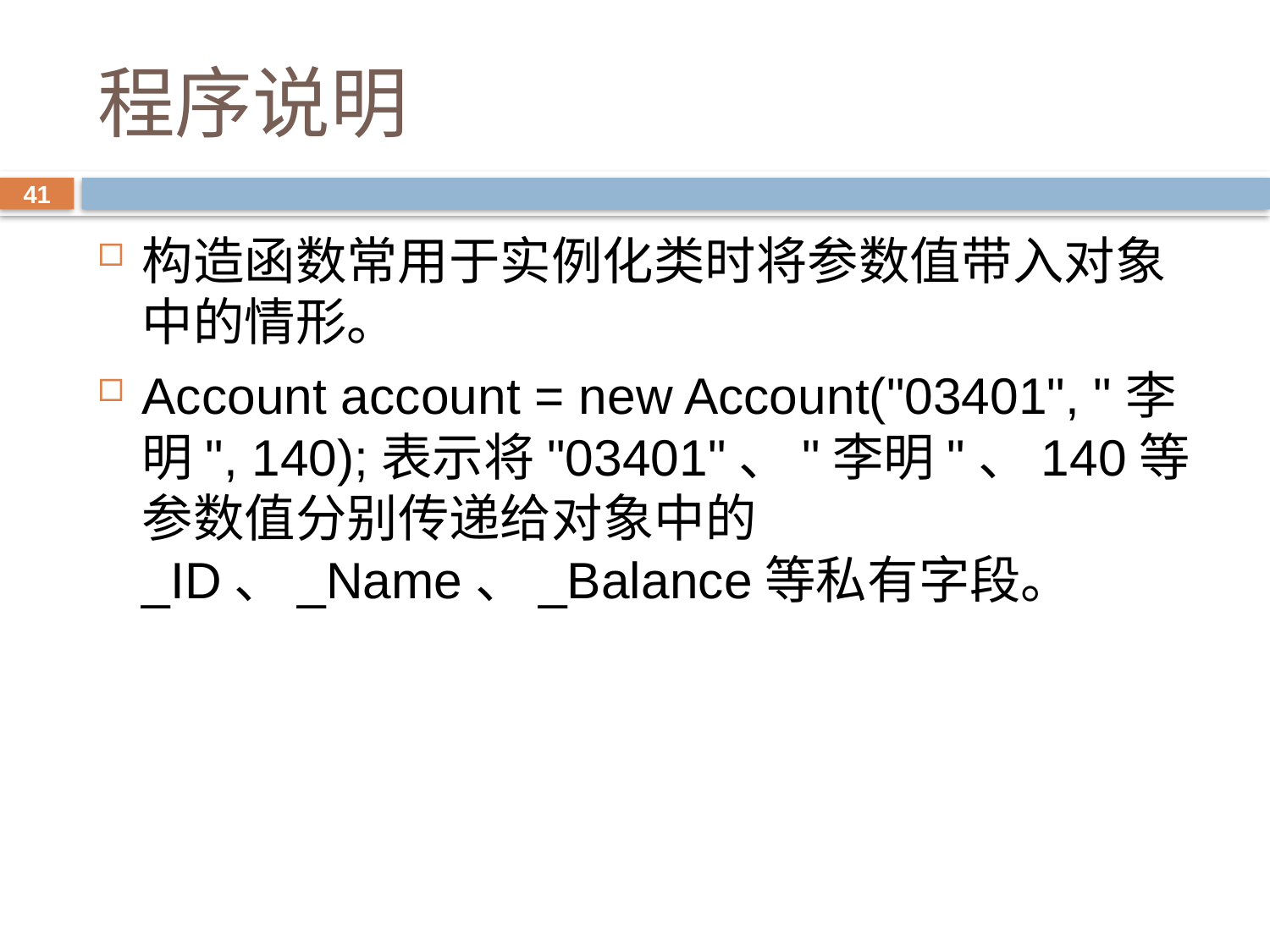

# 程序说明
41
构造函数常用于实例化类时将参数值带入对象中的情形。
Account account = new Account("03401", "李明", 140);表示将"03401"、"李明"、140等参数值分别传递给对象中的_ID、_Name、_Balance等私有字段。